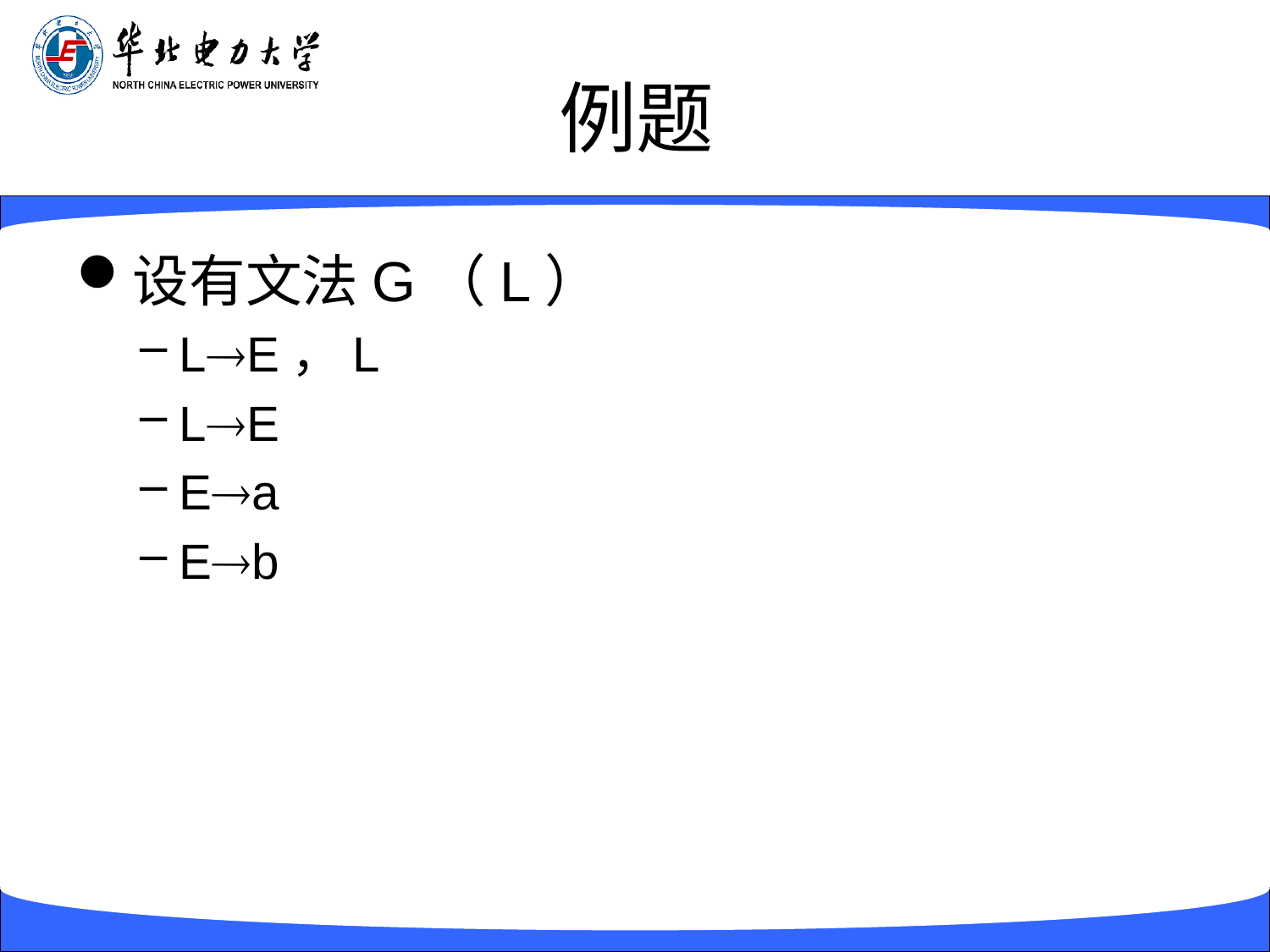

# 例题
设有文法G（L）
L→E，L
L→E
E→a
E→b